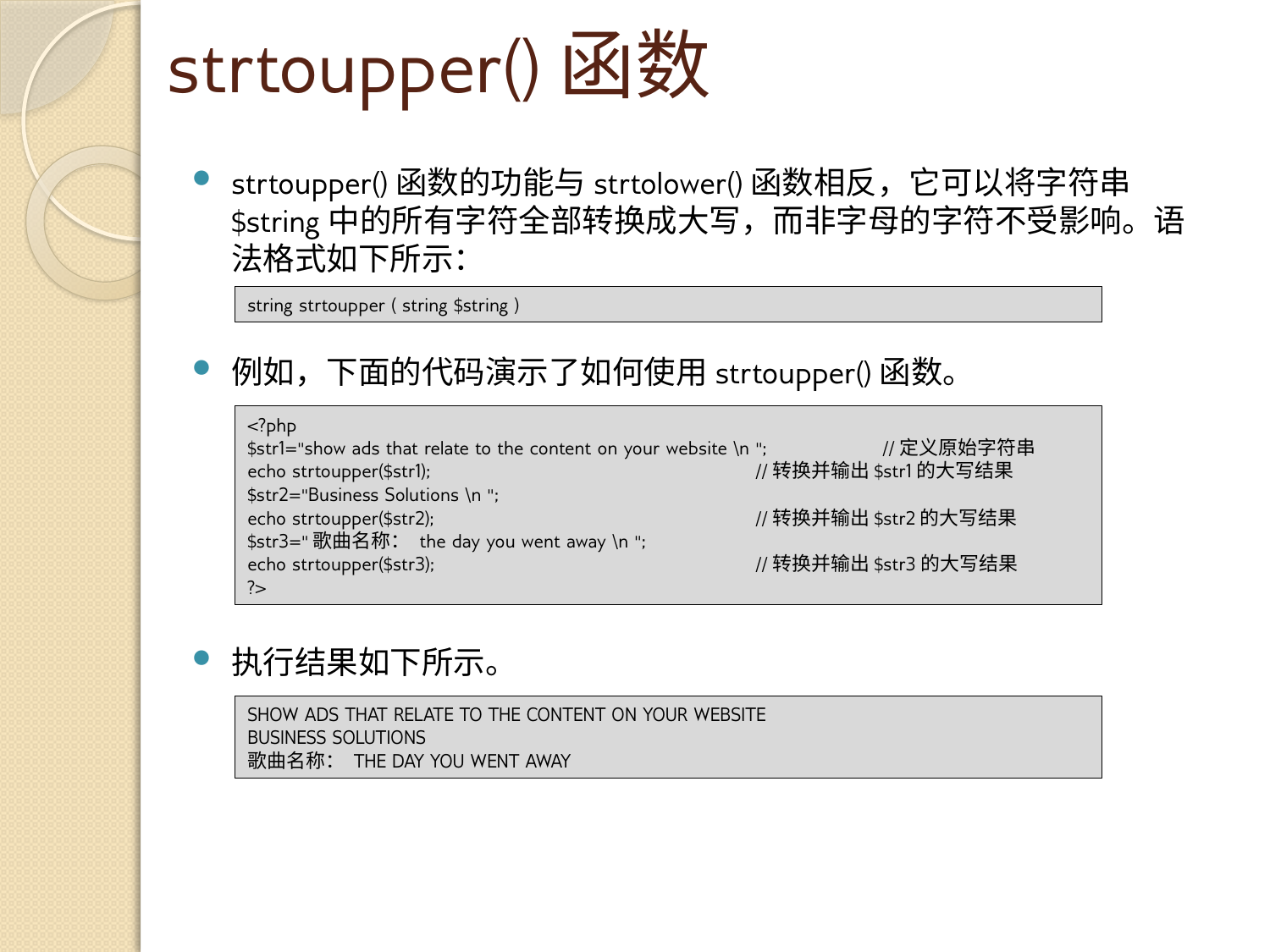

# strtoupper()函数
strtoupper()函数的功能与strtolower()函数相反，它可以将字符串$string中的所有字符全部转换成大写，而非字母的字符不受影响。语法格式如下所示：
string strtoupper ( string $string )
例如，下面的代码演示了如何使用strtoupper()函数。
<?php
$str1="show ads that relate to the content on your website \n ";	//定义原始字符串
echo strtoupper($str1); 			//转换并输出$str1的大写结果
$str2="Business Solutions \n ";
echo strtoupper($str2); 			//转换并输出$str2的大写结果
$str3="歌曲名称： the day you went away \n ";
echo strtoupper($str3); 			//转换并输出$str3的大写结果
?>
执行结果如下所示。
SHOW ADS THAT RELATE TO THE CONTENT ON YOUR WEBSITE
BUSINESS SOLUTIONS
歌曲名称： THE DAY YOU WENT AWAY